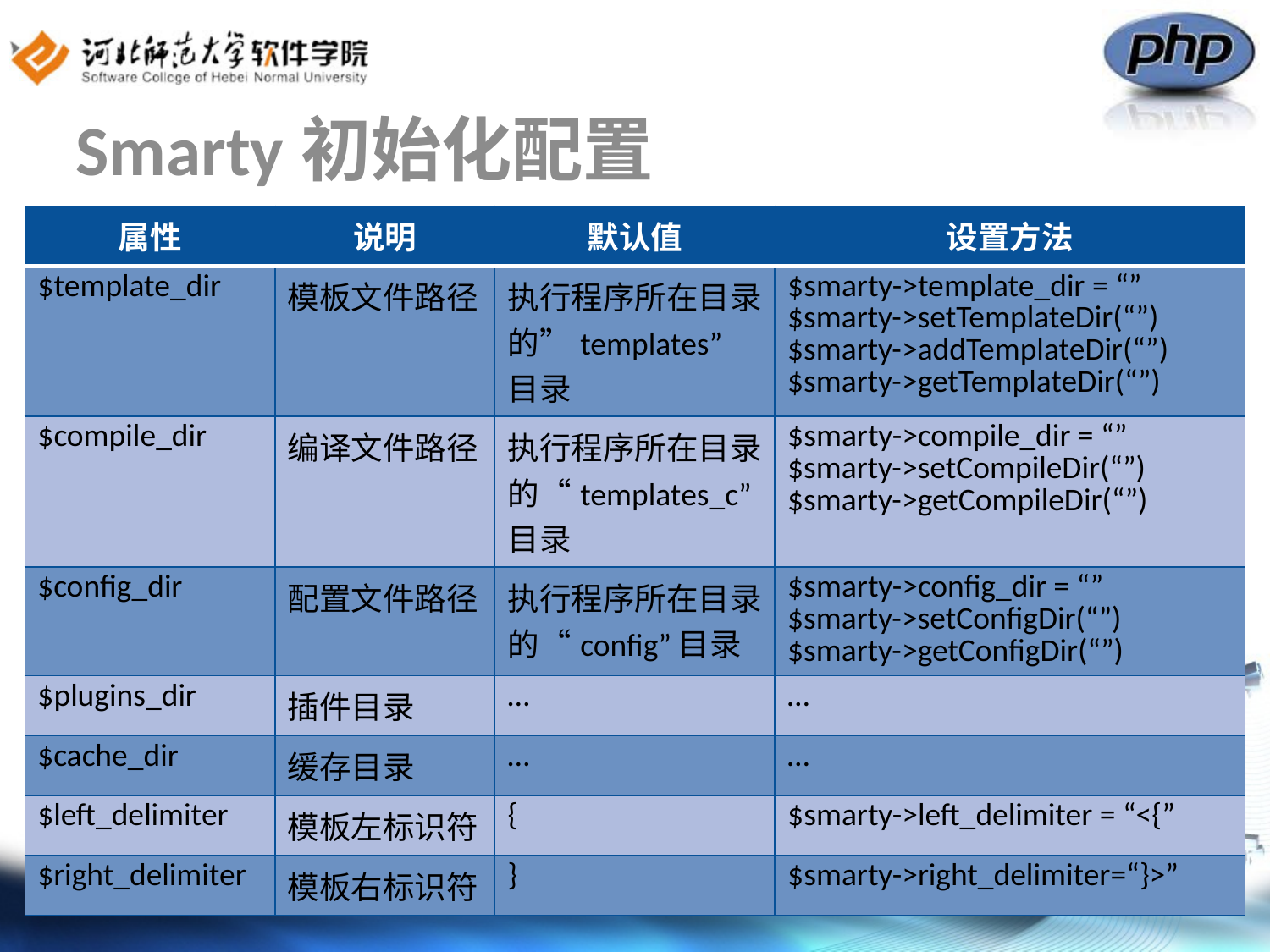

# Smarty初始化配置
| 属性 | 说明 | 默认值 | 设置方法 |
| --- | --- | --- | --- |
| $template\_dir | 模板文件路径 | 执行程序所在目录的”templates” 目录 | $smarty->template\_dir = “” $smarty->setTemplateDir(“”) $smarty->addTemplateDir(“”) $smarty->getTemplateDir(“”) |
| $compile\_dir | 编译文件路径 | 执行程序所在目录的“templates\_c”目录 | $smarty->compile\_dir = “” $smarty->setCompileDir(“”) $smarty->getCompileDir(“”) |
| $config\_dir | 配置文件路径 | 执行程序所在目录的“config”目录 | $smarty->config\_dir = “” $smarty->setConfigDir(“”) $smarty->getConfigDir(“”) |
| $plugins\_dir | 插件目录 | … | … |
| $cache\_dir | 缓存目录 | … | … |
| $left\_delimiter | 模板左标识符 | { | $smarty->left\_delimiter = “<{” |
| $right\_delimiter | 模板右标识符 | } | $smarty->right\_delimiter=“}>” |